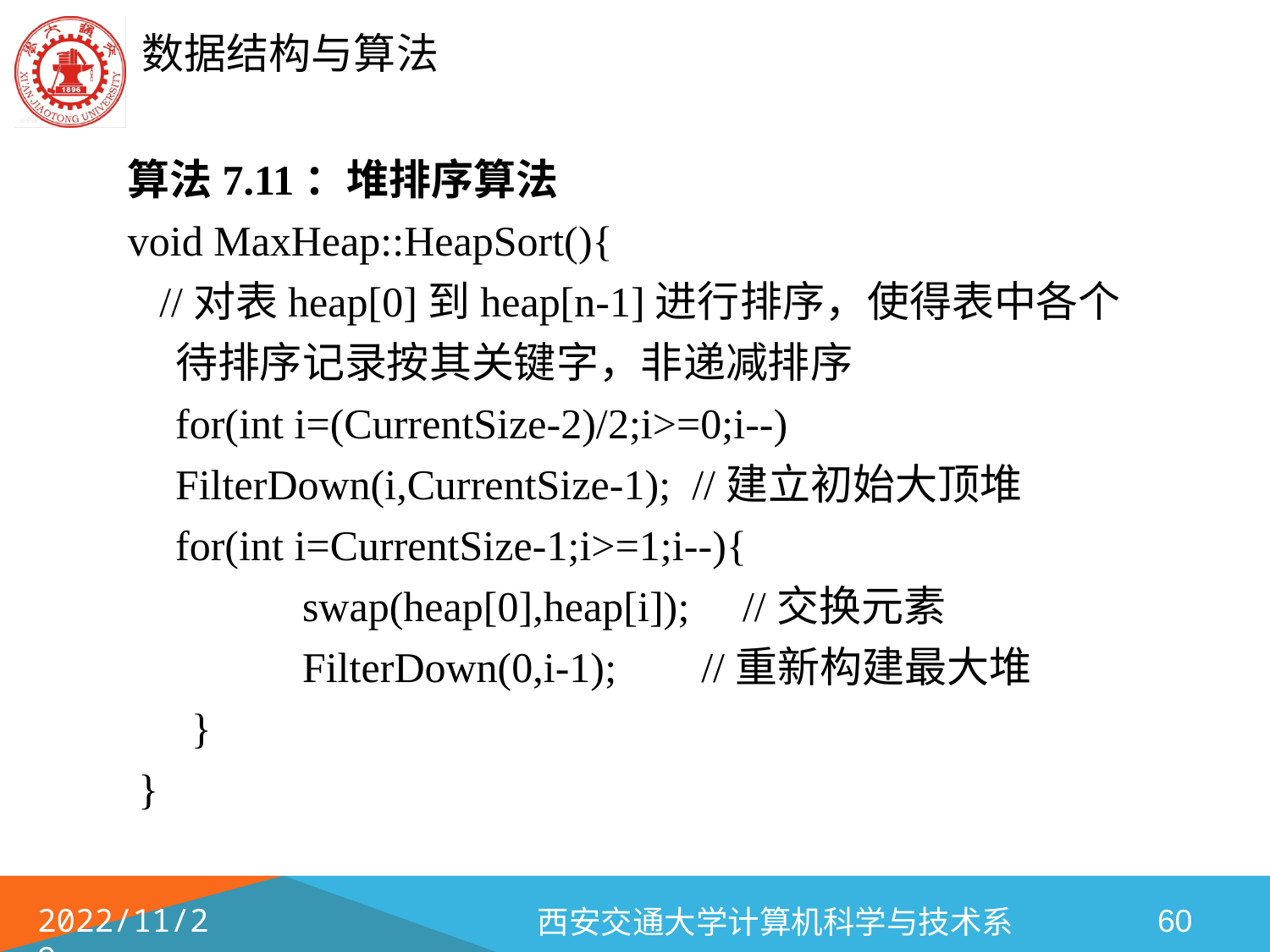

算法7.11：堆排序算法
void MaxHeap::HeapSort(){
   //对表heap[0]到heap[n-1]进行排序，使得表中各个待排序记录按其关键字，非递减排序
   	for(int i=(CurrentSize-2)/2;i>=0;i--)      	FilterDown(i,CurrentSize-1);  //建立初始大顶堆
	for(int i=CurrentSize-1;i>=1;i--){
        	swap(heap[0],heap[i]);     //交换元素
        	FilterDown(0,i-1);        //重新构建最大堆
      }
 }